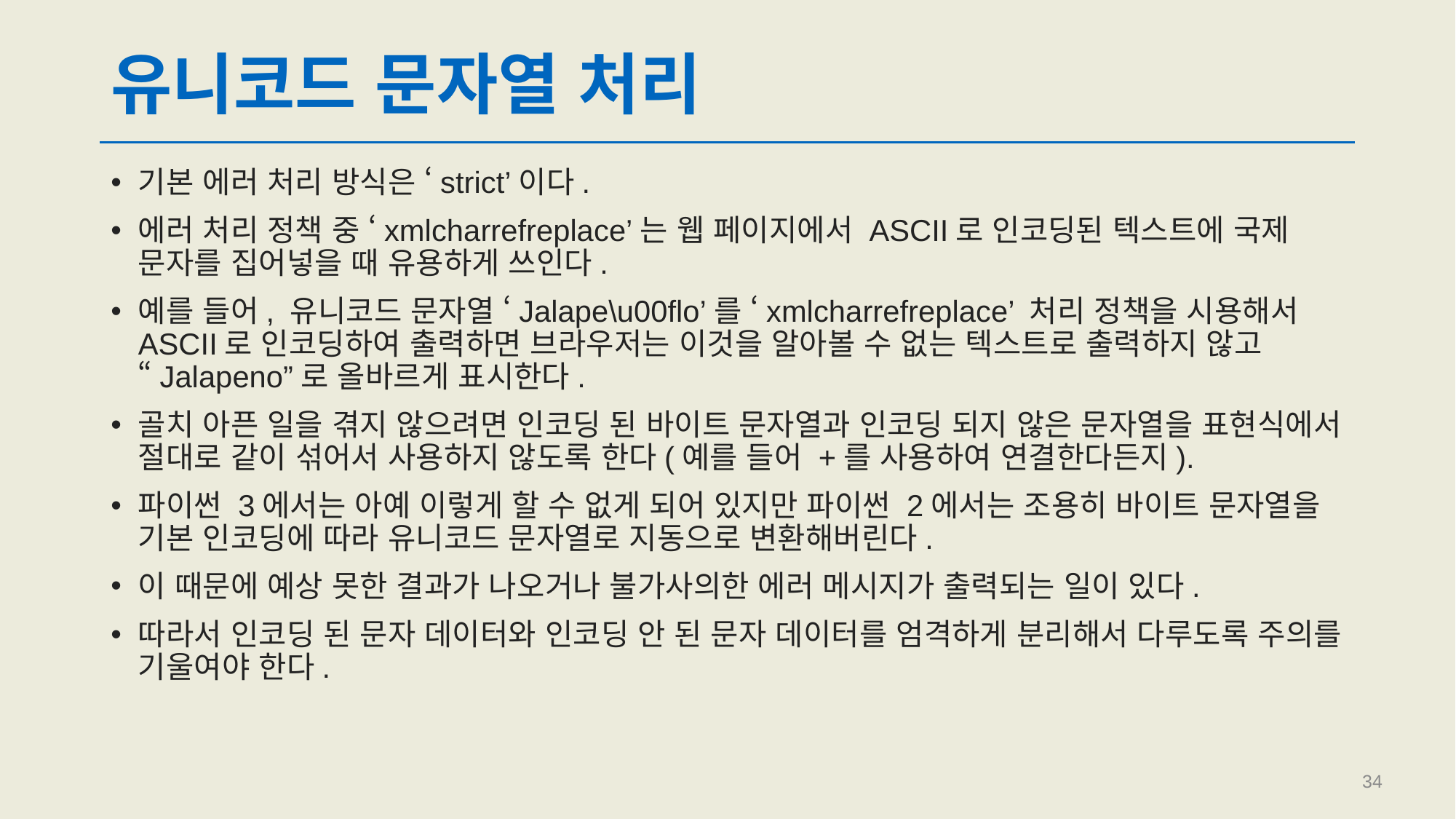

# 유니코드 문자열 처리
기본 에러 처리 방식은 ‘strict’이다.
에러 처리 정책 중 ‘xmlcharrefreplace’는 웹 페이지에서 ASCII로 인코딩된 텍스트에 국제 문자를 집어넣을 때 유용하게 쓰인다.
예를 들어, 유니코드 문자열 ‘Jalape\u00flo’를 ‘xmlcharrefreplace’ 처리 정책을 시용해서 ASCII로 인코딩하여 출력하면 브라우저는 이것을 알아볼 수 없는 텍스트로 출력하지 않고 “Jalapeno”로 올바르게 표시한다.
골치 아픈 일을 겪지 않으려면 인코딩 된 바이트 문자열과 인코딩 되지 않은 문자열을 표현식에서 절대로 같이 섞어서 사용하지 않도록 한다(예를 들어 +를 사용하여 연결한다든지).
파이썬 3에서는 아예 이렇게 할 수 없게 되어 있지만 파이썬 2에서는 조용히 바이트 문자열을 기본 인코딩에 따라 유니코드 문자열로 지동으로 변환해버린다.
이 때문에 예상 못한 결과가 나오거나 불가사의한 에러 메시지가 출력되는 일이 있다.
따라서 인코딩 된 문자 데이터와 인코딩 안 된 문자 데이터를 엄격하게 분리해서 다루도록 주의를 기울여야 한다.
34